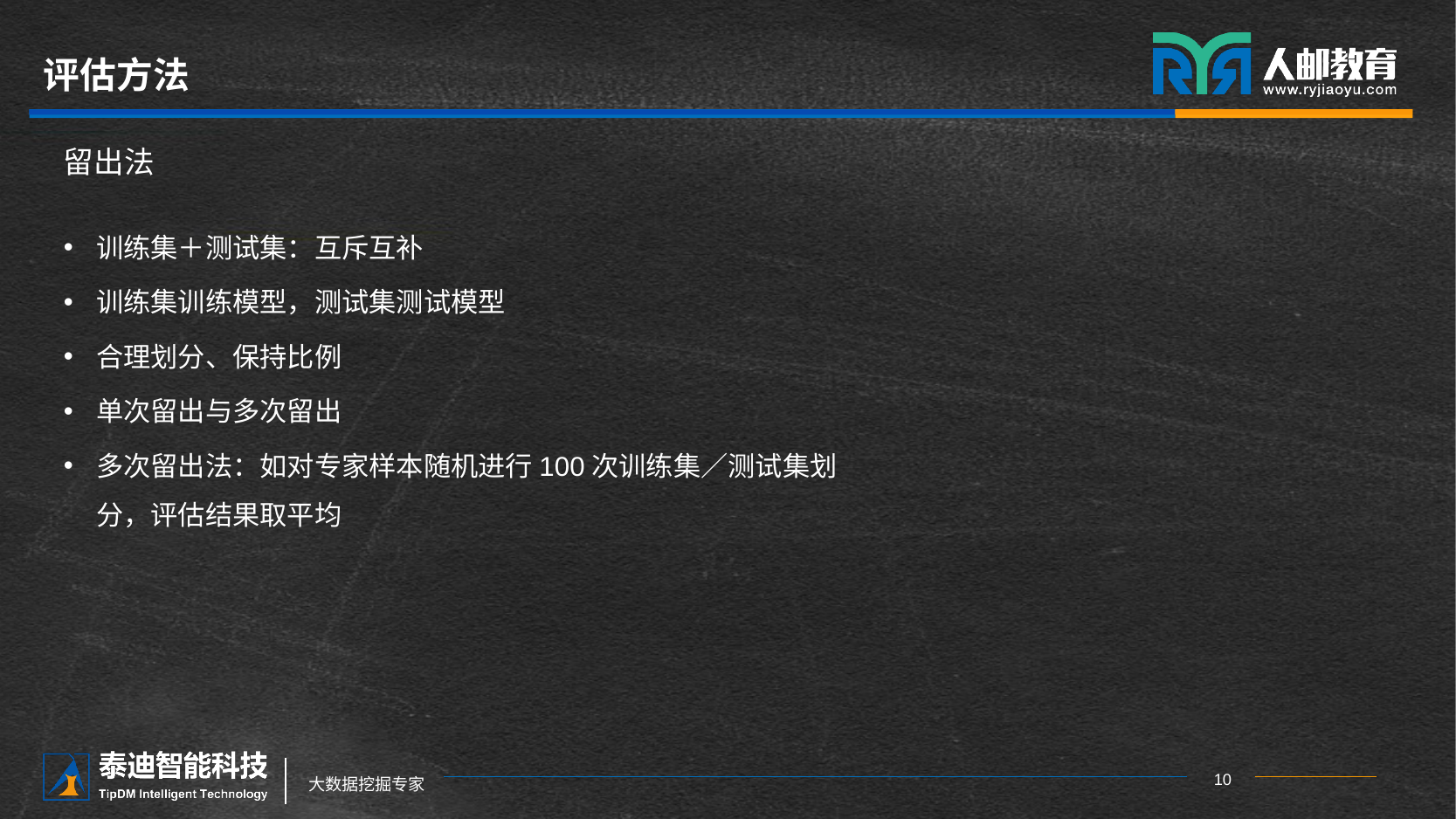

# 评估方法
留出法
训练集＋测试集：互斥互补
训练集训练模型，测试集测试模型
合理划分、保持比例
单次留出与多次留出
多次留出法：如对专家样本随机进行100次训练集／测试集划分，评估结果取平均